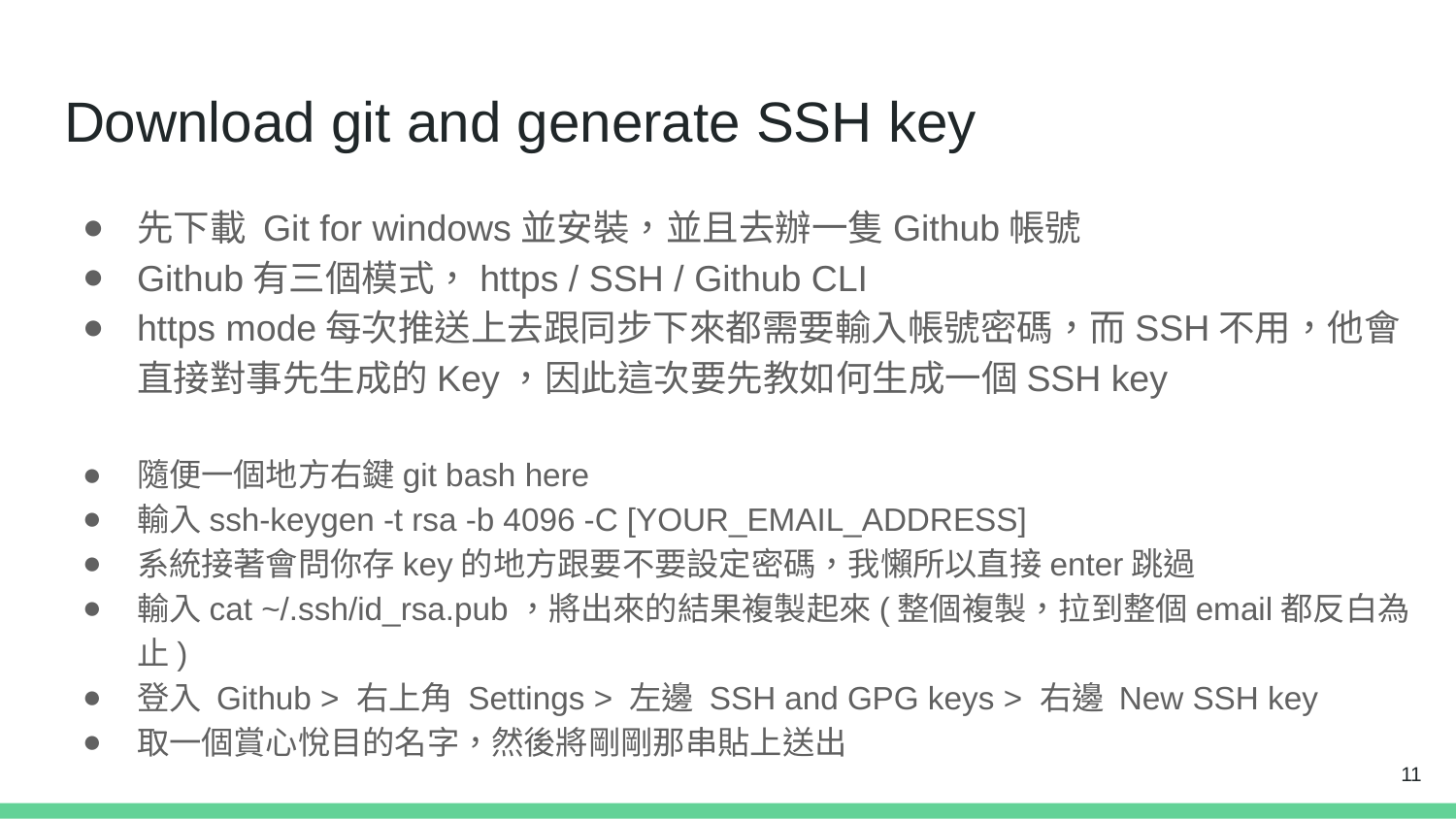

# Download git and generate SSH key
先下載 Git for windows並安裝，並且去辦一隻Github帳號
Github有三個模式，https / SSH / Github CLI
https mode每次推送上去跟同步下來都需要輸入帳號密碼，而SSH不用，他會直接對事先生成的Key，因此這次要先教如何生成一個SSH key

隨便一個地方右鍵git bash here
輸入ssh-keygen -t rsa -b 4096 -C [YOUR_EMAIL_ADDRESS]
系統接著會問你存key的地方跟要不要設定密碼，我懶所以直接enter跳過
輸入cat ~/.ssh/id_rsa.pub，將出來的結果複製起來(整個複製，拉到整個email都反白為止)
登入 Github > 右上角 Settings > 左邊 SSH and GPG keys > 右邊 New SSH key
取一個賞心悅目的名字，然後將剛剛那串貼上送出

11